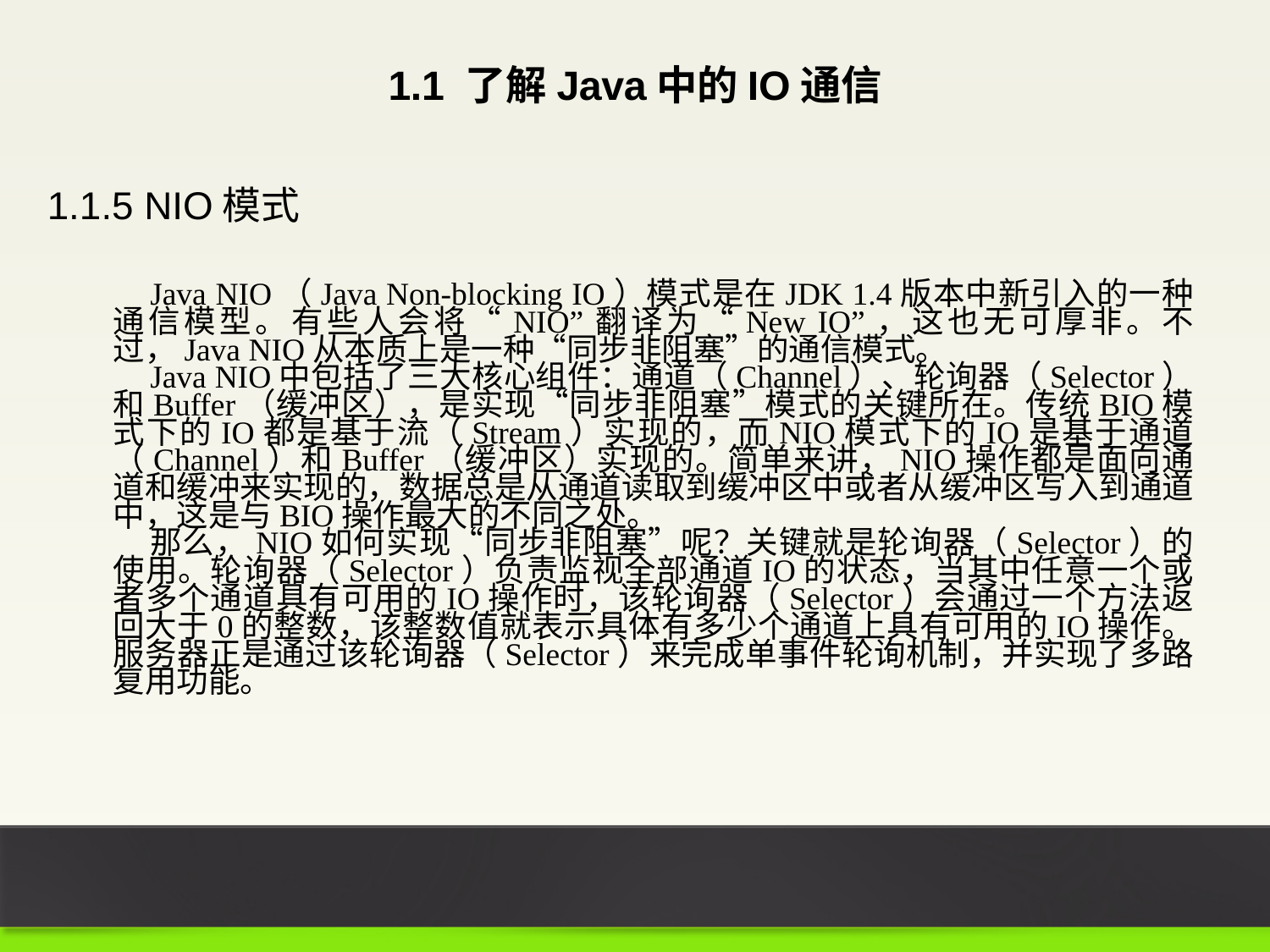

1.1 了解Java中的IO通信
1.1.5 NIO模式
Java NIO（Java Non-blocking IO）模式是在JDK 1.4版本中新引入的一种通信模型。有些人会将“NIO”翻译为“New IO”，这也无可厚非。不过，Java NIO从本质上是一种“同步非阻塞”的通信模式。
Java NIO中包括了三大核心组件：通道（Channel）、轮询器（Selector）和Buffer（缓冲区），是实现“同步非阻塞”模式的关键所在。传统BIO模式下的IO都是基于流（Stream）实现的，而NIO模式下的IO是基于通道（Channel）和Buffer（缓冲区）实现的。简单来讲，NIO操作都是面向通道和缓冲来实现的，数据总是从通道读取到缓冲区中或者从缓冲区写入到通道中，这是与BIO操作最大的不同之处。
那么，NIO如何实现“同步非阻塞”呢？关键就是轮询器（Selector）的使用。轮询器（Selector）负责监视全部通道IO的状态，当其中任意一个或者多个通道具有可用的IO操作时，该轮询器（Selector）会通过一个方法返回大于0的整数，该整数值就表示具体有多少个通道上具有可用的IO操作。服务器正是通过该轮询器（Selector）来完成单事件轮询机制，并实现了多路复用功能。